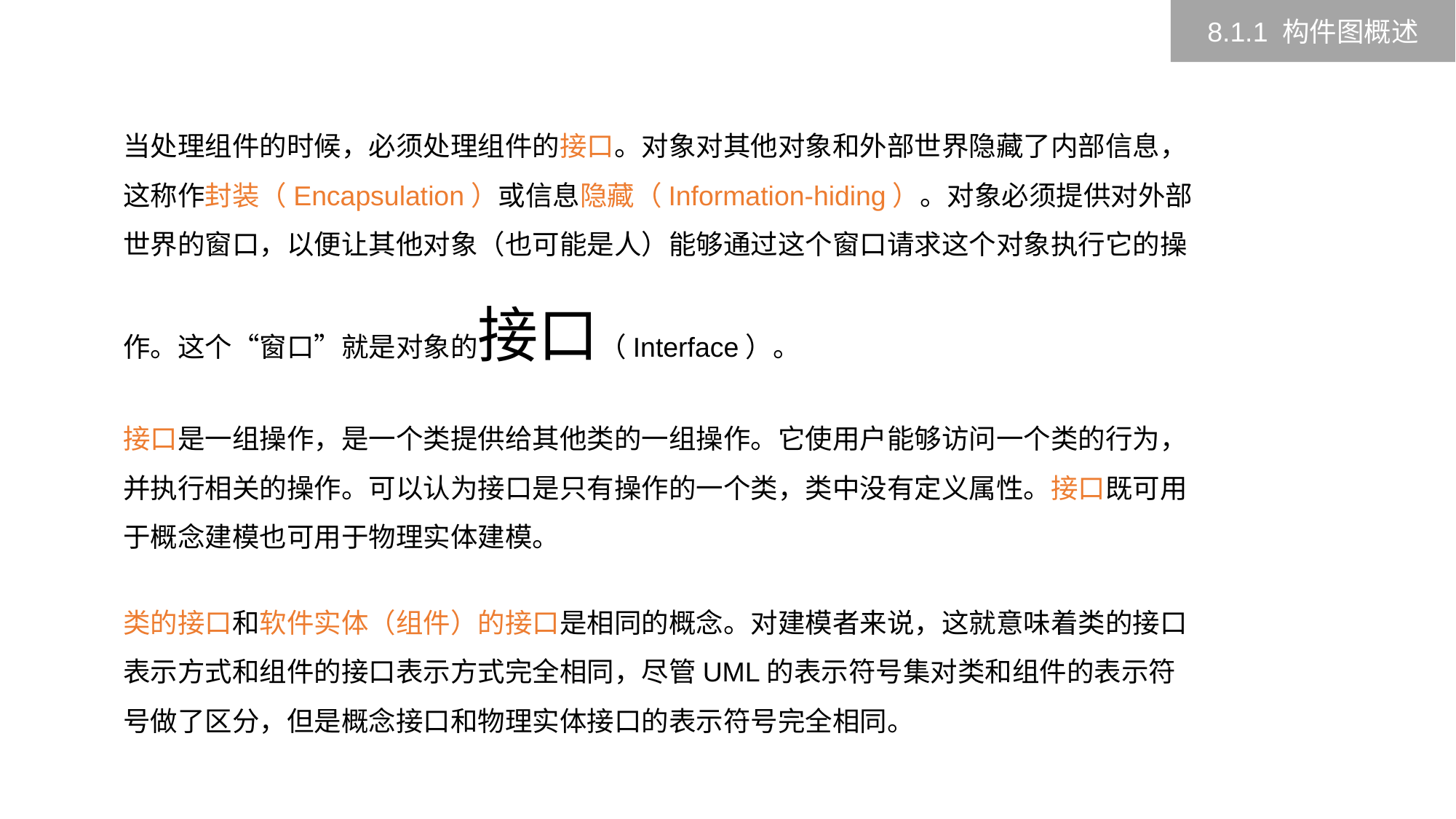

8.1.1 构件图概述
当处理组件的时候，必须处理组件的接口。对象对其他对象和外部世界隐藏了内部信息，这称作封装（Encapsulation）或信息隐藏（Information-hiding）。对象必须提供对外部世界的窗口，以便让其他对象（也可能是人）能够通过这个窗口请求这个对象执行它的操作。这个“窗口”就是对象的接口（Interface）。
接口是一组操作，是一个类提供给其他类的一组操作。它使用户能够访问一个类的行为，并执行相关的操作。可以认为接口是只有操作的一个类，类中没有定义属性。接口既可用于概念建模也可用于物理实体建模。
类的接口和软件实体（组件）的接口是相同的概念。对建模者来说，这就意味着类的接口表示方式和组件的接口表示方式完全相同，尽管UML的表示符号集对类和组件的表示符号做了区分，但是概念接口和物理实体接口的表示符号完全相同。